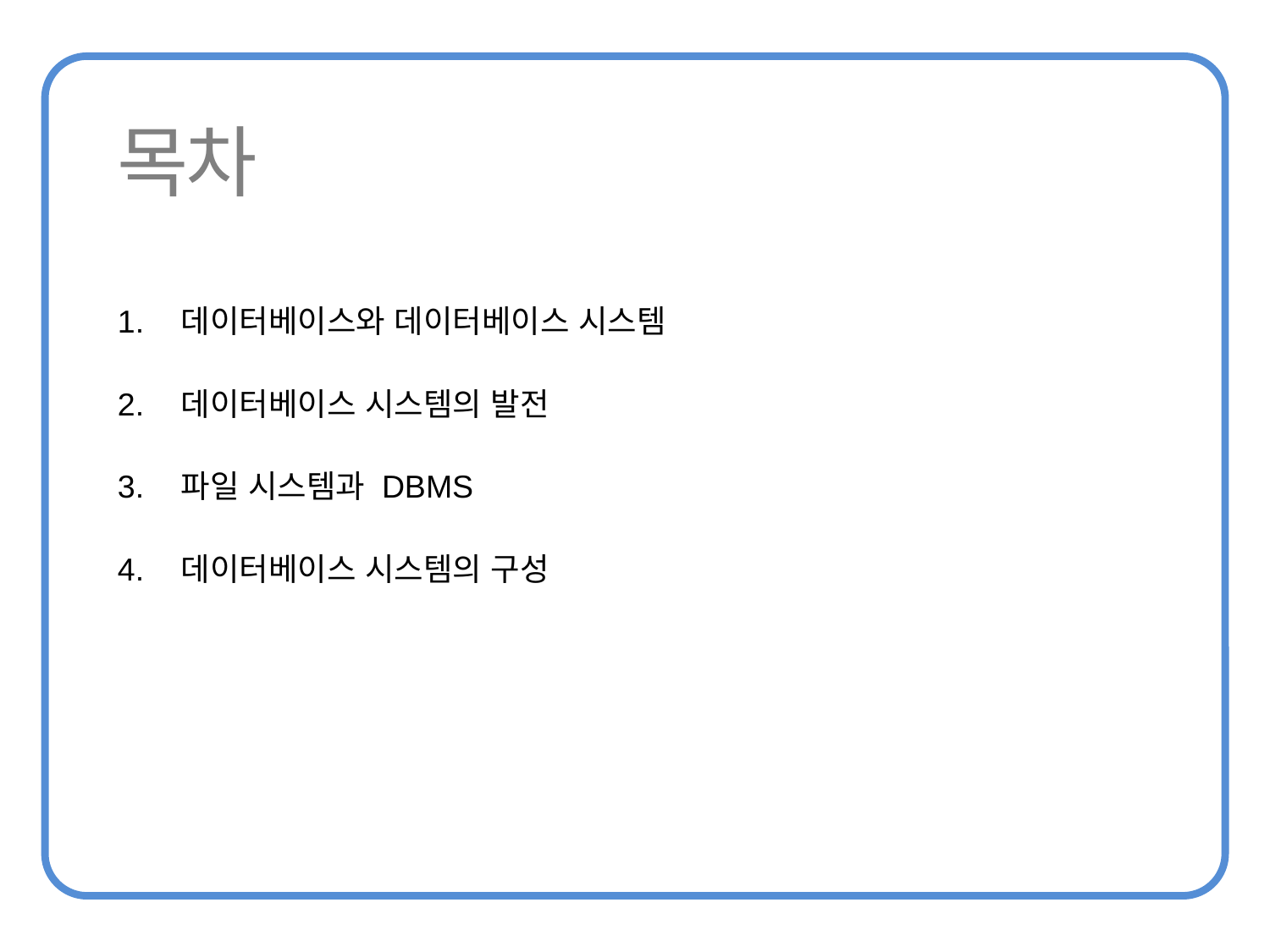

데이터베이스와 데이터베이스 시스템
데이터베이스 시스템의 발전
파일 시스템과 DBMS
데이터베이스 시스템의 구성